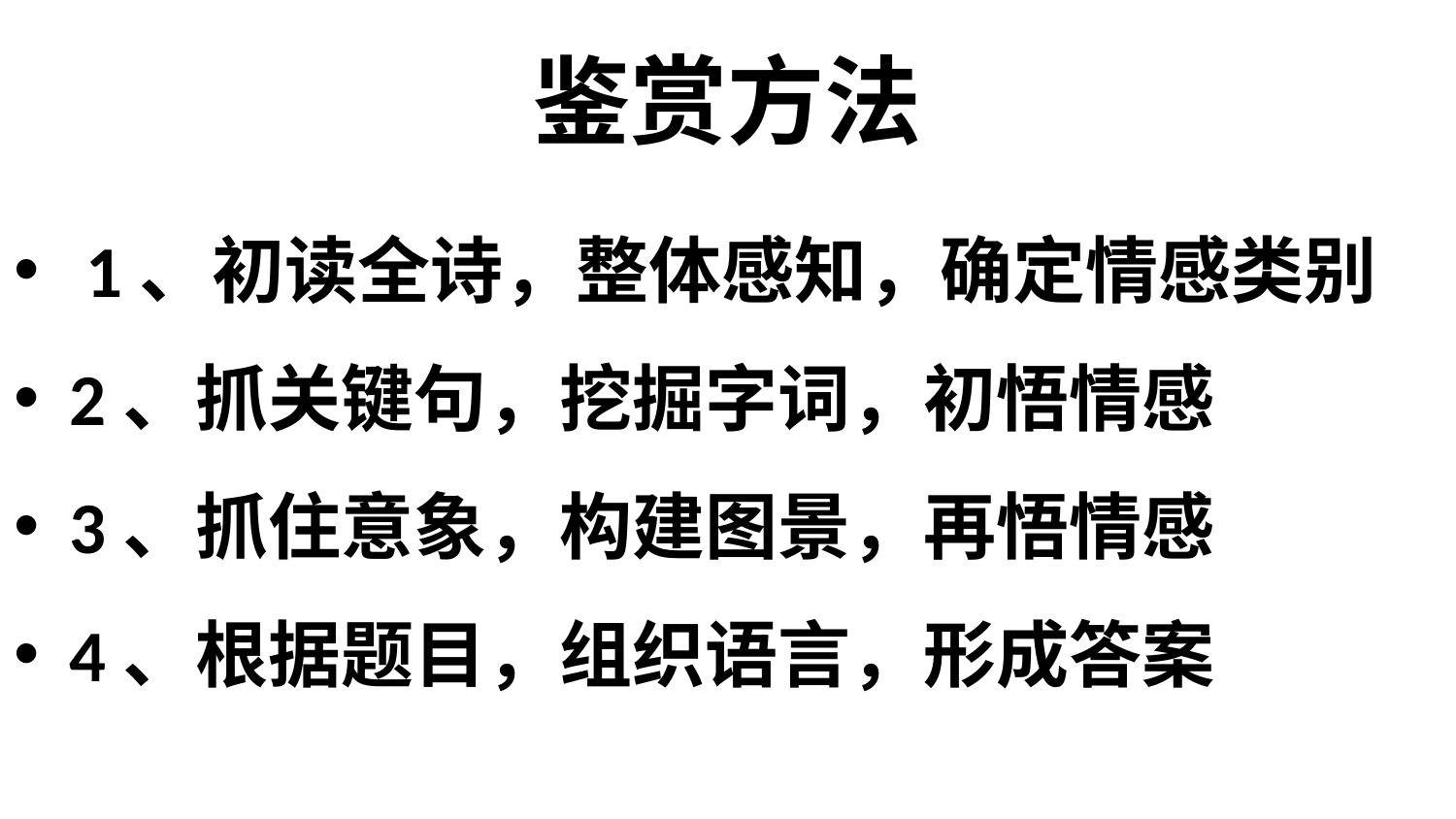

# 鉴赏方法
 1、初读全诗，整体感知，确定情感类别
2、抓关键句，挖掘字词，初悟情感
3、抓住意象，构建图景，再悟情感
4、根据题目，组织语言，形成答案